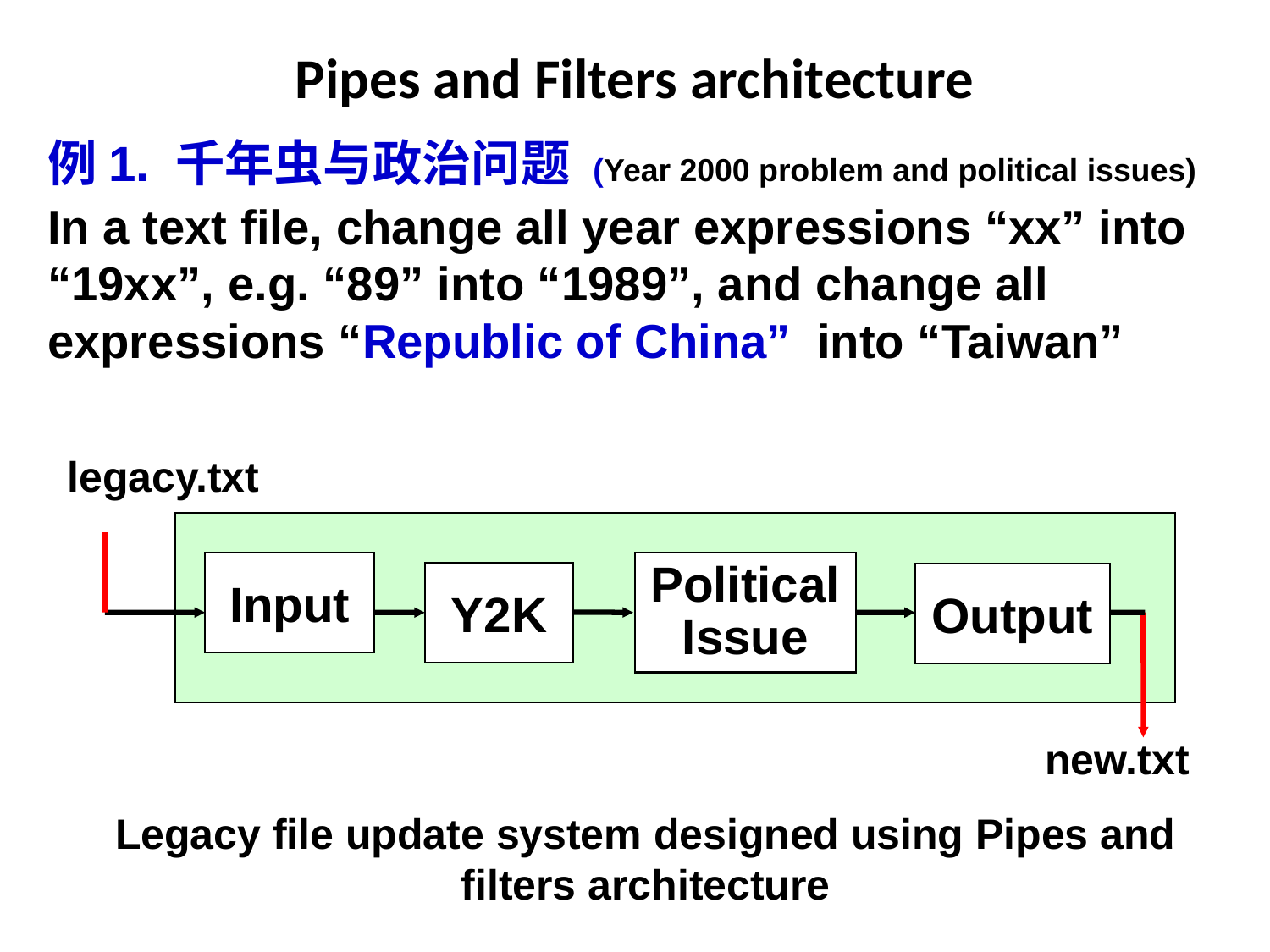

Pipes and Filters architecture
例1. 千年虫与政治问题 (Year 2000 problem and political issues)
In a text file, change all year expressions “xx” into “19xx”, e.g. “89” into “1989”, and change all expressions “Republic of China”  into “Taiwan”
legacy.txt

Input
Political
Issue
Y2K
Output

new.txt
Legacy file update system designed using Pipes and filters architecture